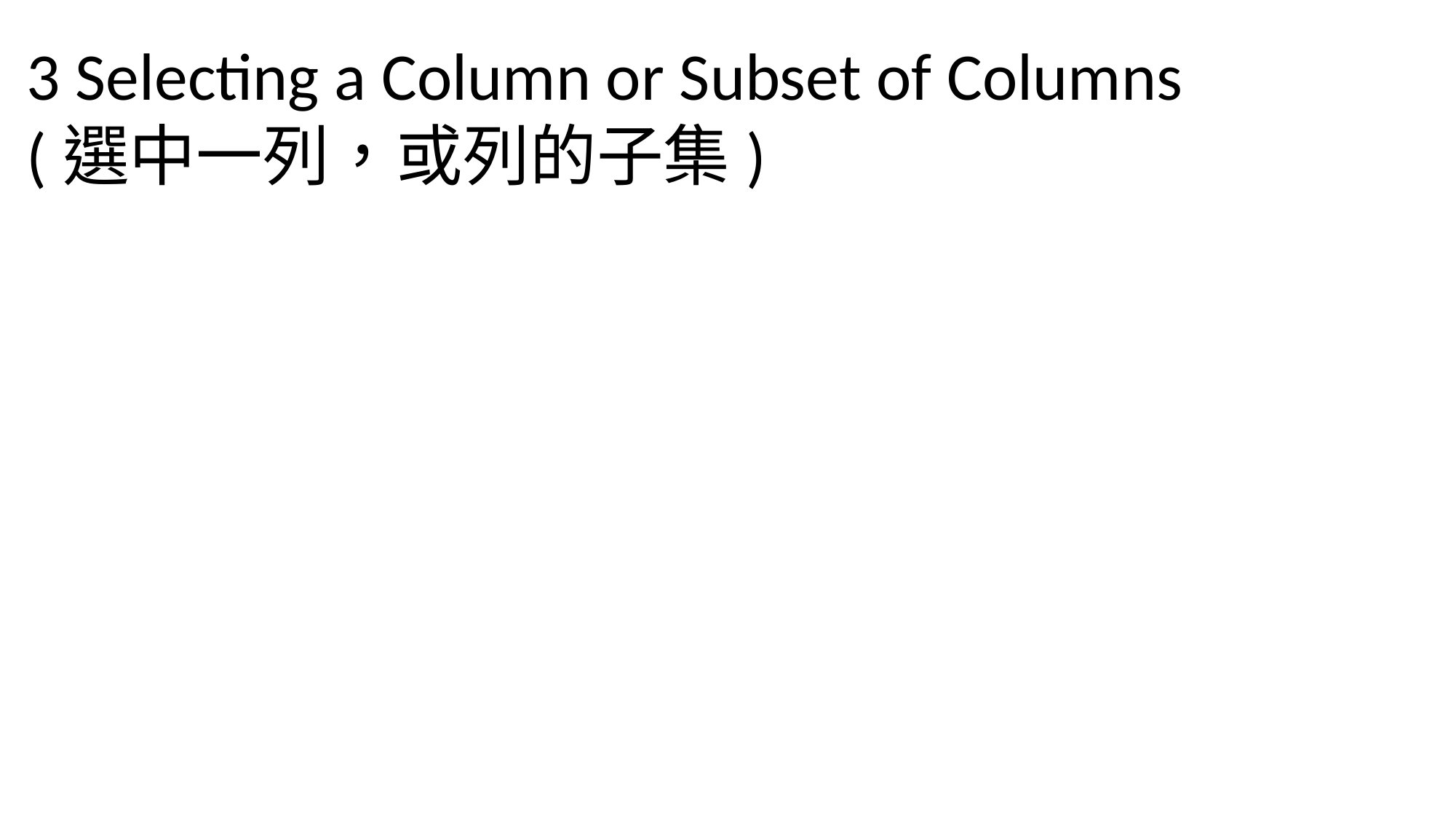

3 Selecting a Column or Subset of Columns (選中一列，或列的子集)